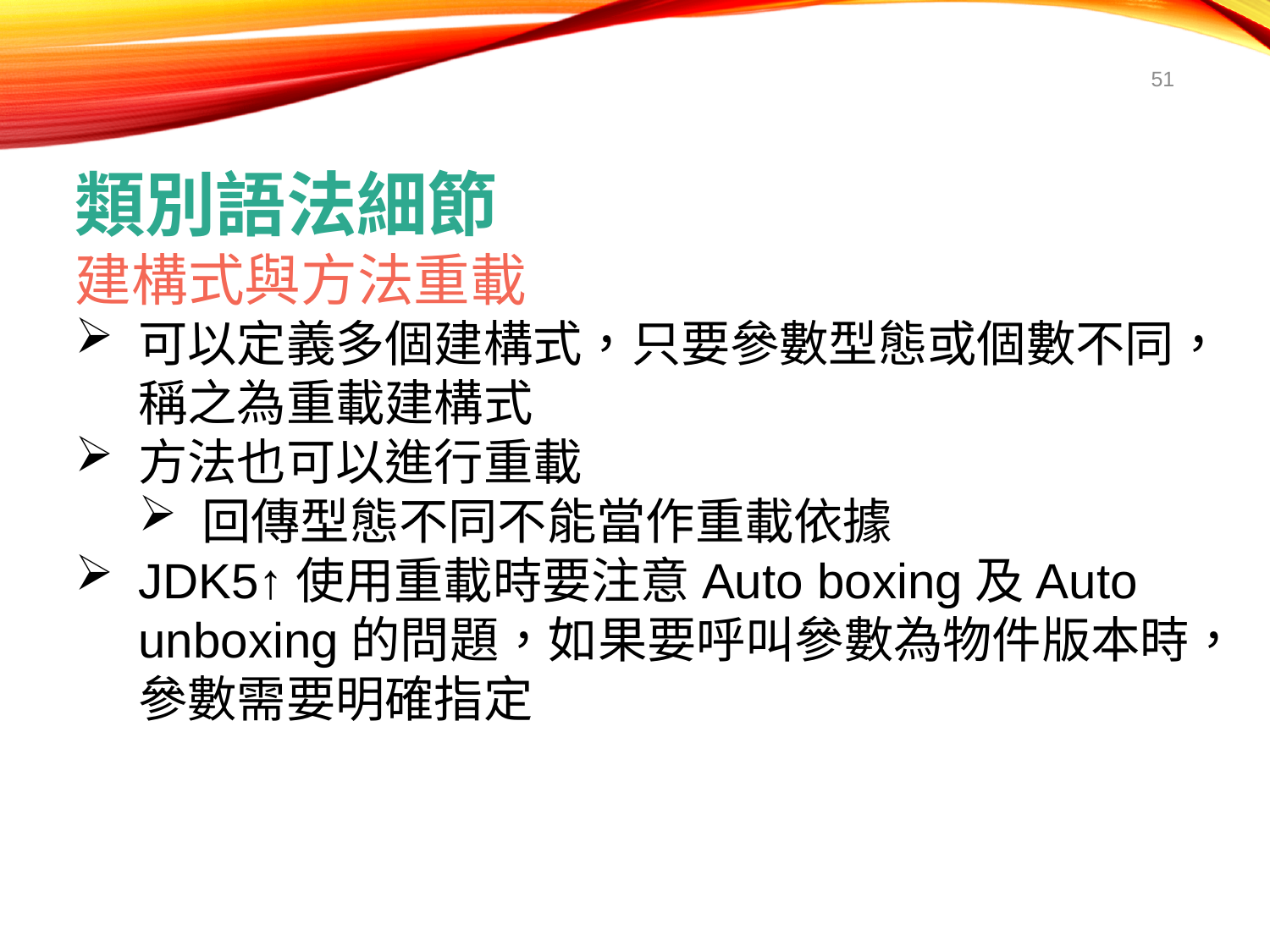

51
類別語法細節
建構式與方法重載
可以定義多個建構式，只要參數型態或個數不同，稱之為重載建構式
方法也可以進行重載
回傳型態不同不能當作重載依據
JDK5↑使用重載時要注意Auto boxing及Auto unboxing的問題，如果要呼叫參數為物件版本時，參數需要明確指定